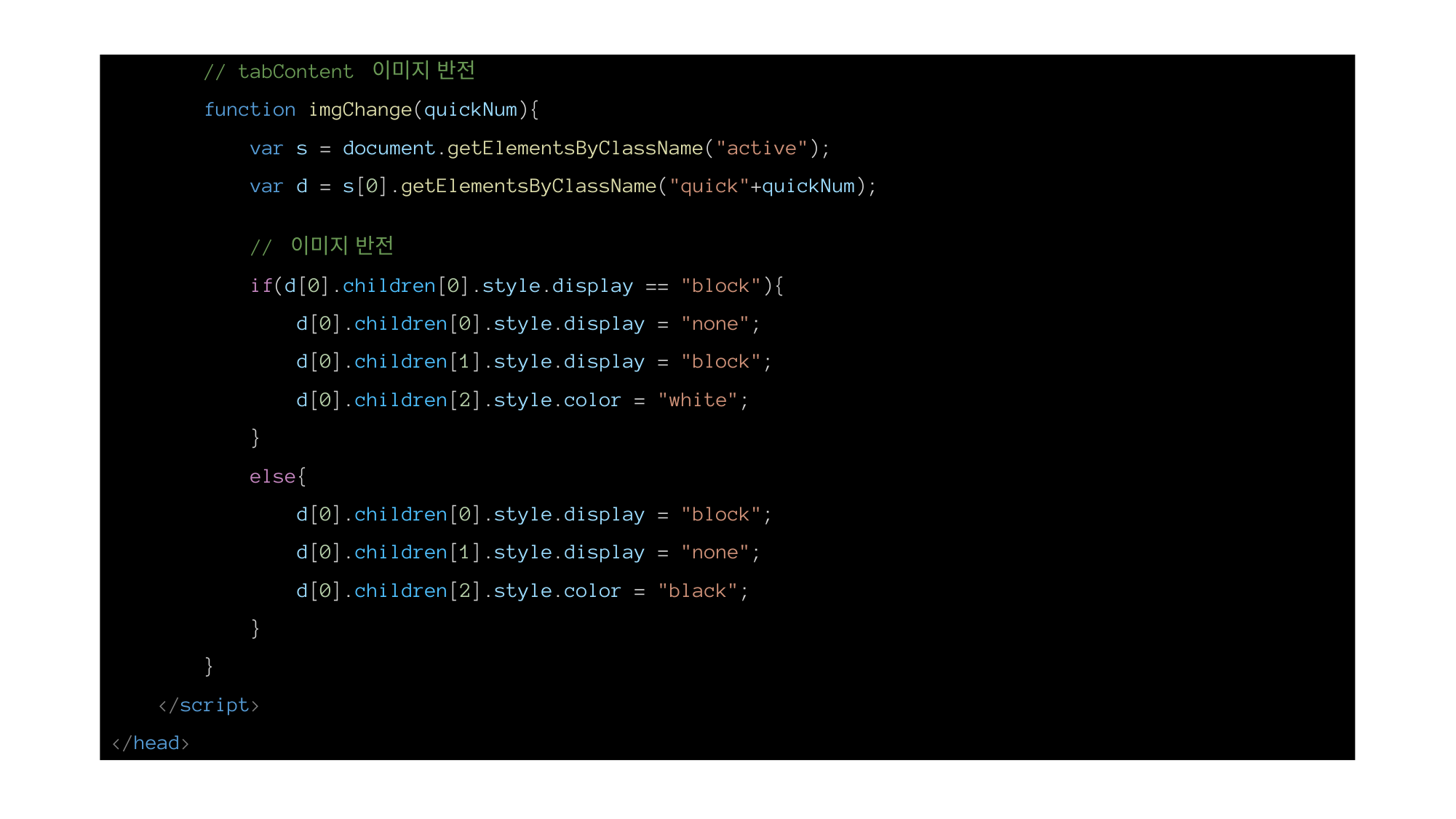

// tabContent 이미지 반전
        function imgChange(quickNum){
            var s = document.getElementsByClassName("active");
            var d = s[0].getElementsByClassName("quick"+quickNum);
            // 이미지 반전
            if(d[0].children[0].style.display == "block"){
                d[0].children[0].style.display = "none";
                d[0].children[1].style.display = "block";
                d[0].children[2].style.color = "white";
            }
            else{
                d[0].children[0].style.display = "block";
                d[0].children[1].style.display = "none";
                d[0].children[2].style.color = "black";
            }
        }
    </script>
</head>